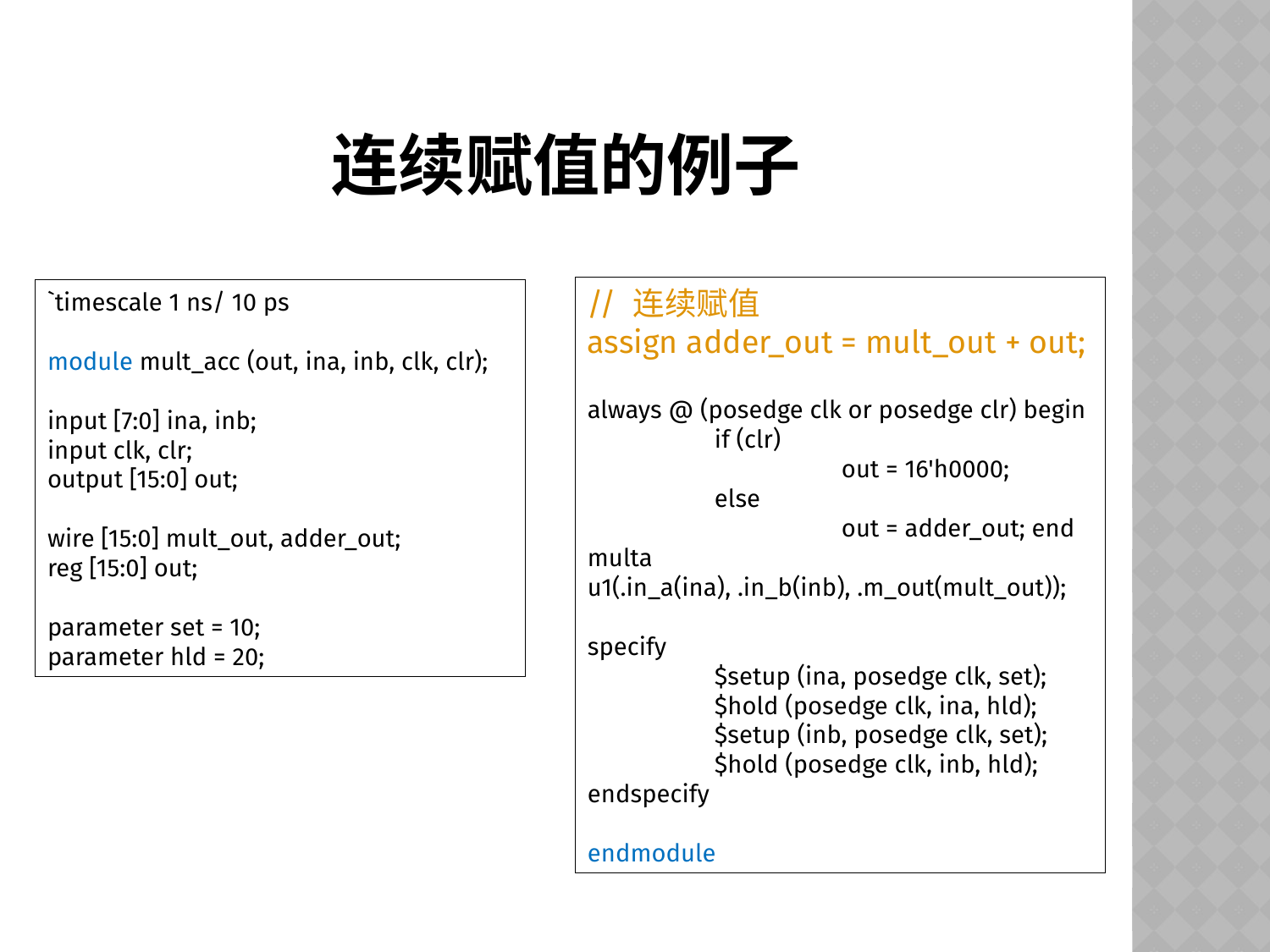

# 连续赋值的例子
// 连续赋值
assign adder_out = mult_out + out;

always @ (posedge clk or posedge clr) begin
	if (clr)
		out = 16'h0000;
	else
		out = adder_out; end
multa u1(.in_a(ina), .in_b(inb), .m_out(mult_out));

specify
	$setup (ina, posedge clk, set);
	$hold (posedge clk, ina, hld);
	$setup (inb, posedge clk, set);
	$hold (posedge clk, inb, hld);
endspecify

endmodule
`timescale 1 ns/ 10 ps

module mult_acc (out, ina, inb, clk, clr);

input [7:0] ina, inb;
input clk, clr;
output [15:0] out;

wire [15:0] mult_out, adder_out;
reg [15:0] out;

parameter set = 10;
parameter hld = 20;